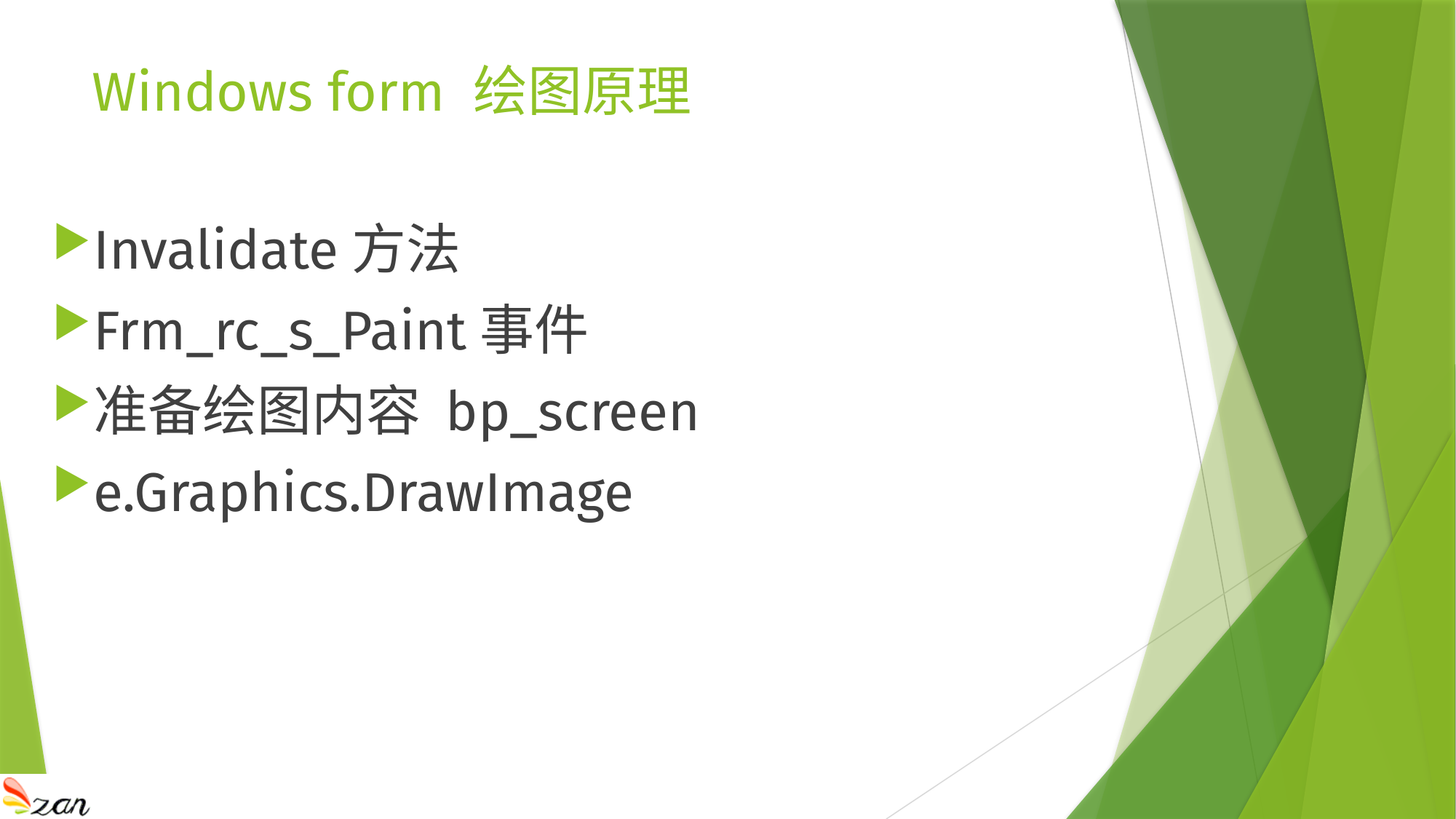

# Windows form 绘图原理
Invalidate方法
Frm_rc_s_Paint事件
准备绘图内容 bp_screen
e.Graphics.DrawImage